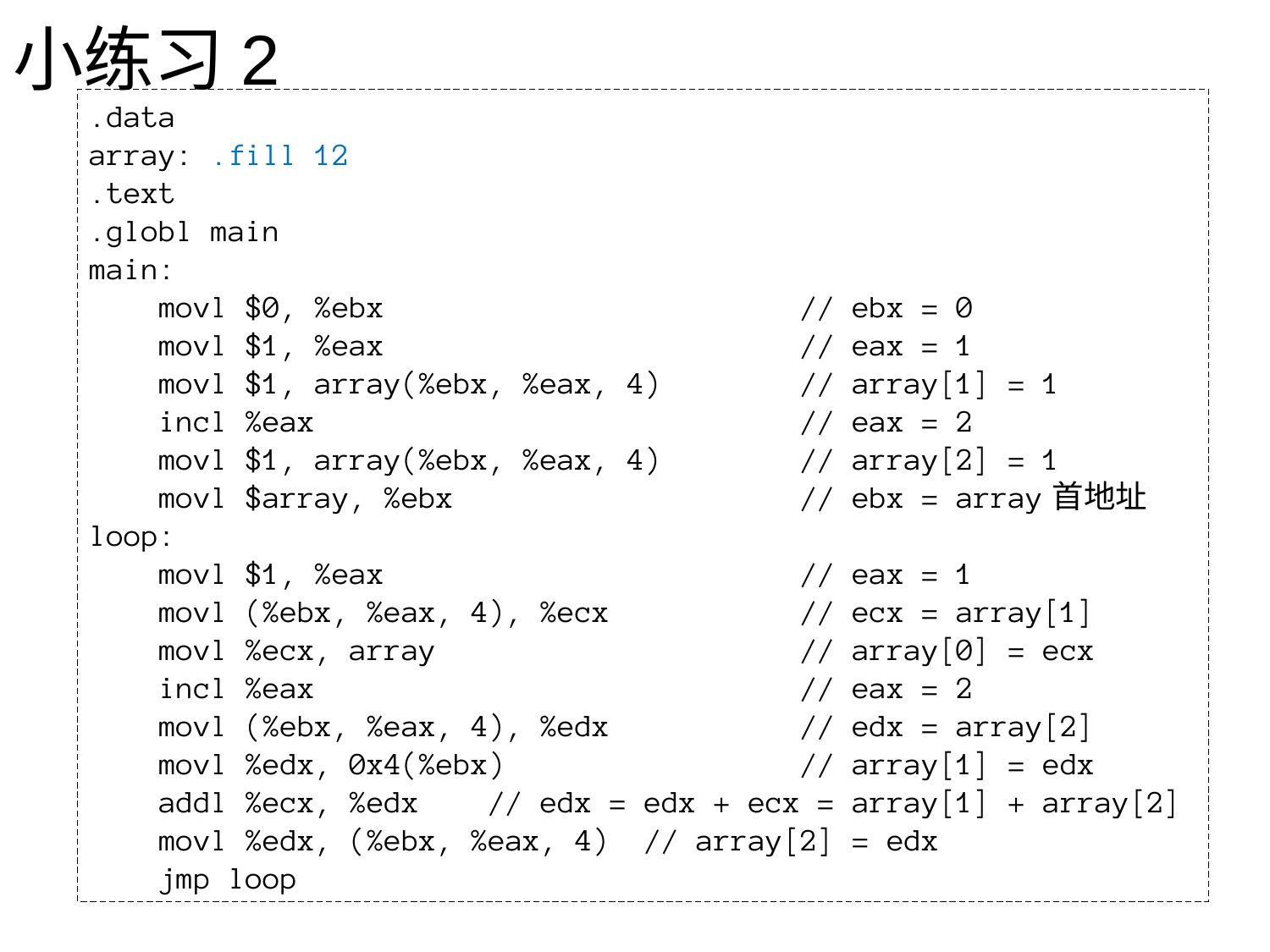

# 小练习2
.data
array: .fill 12
.text
.globl main
main:
    movl $0, %ebx                        // ebx = 0
    movl $1, %eax                        // eax = 1
    movl $1, array(%ebx, %eax, 4)        // array[1] = 1
    incl %eax                            // eax = 2
    movl $1, array(%ebx, %eax, 4)        // array[2] = 1
    movl $array, %ebx                    // ebx = array首地址
loop:
    movl $1, %eax                        // eax = 1
    movl (%ebx, %eax, 4), %ecx           // ecx = array[1]
    movl %ecx, array                     // array[0] = ecx
    incl %eax                            // eax = 2
    movl (%ebx, %eax, 4), %edx           // edx = array[2]
    movl %edx, 0x4(%ebx)                 // array[1] = edx
    addl %ecx, %edx    // edx = edx + ecx = array[1] + array[2]
    movl %edx, (%ebx, %eax, 4)  // array[2] = edx
    jmp loop